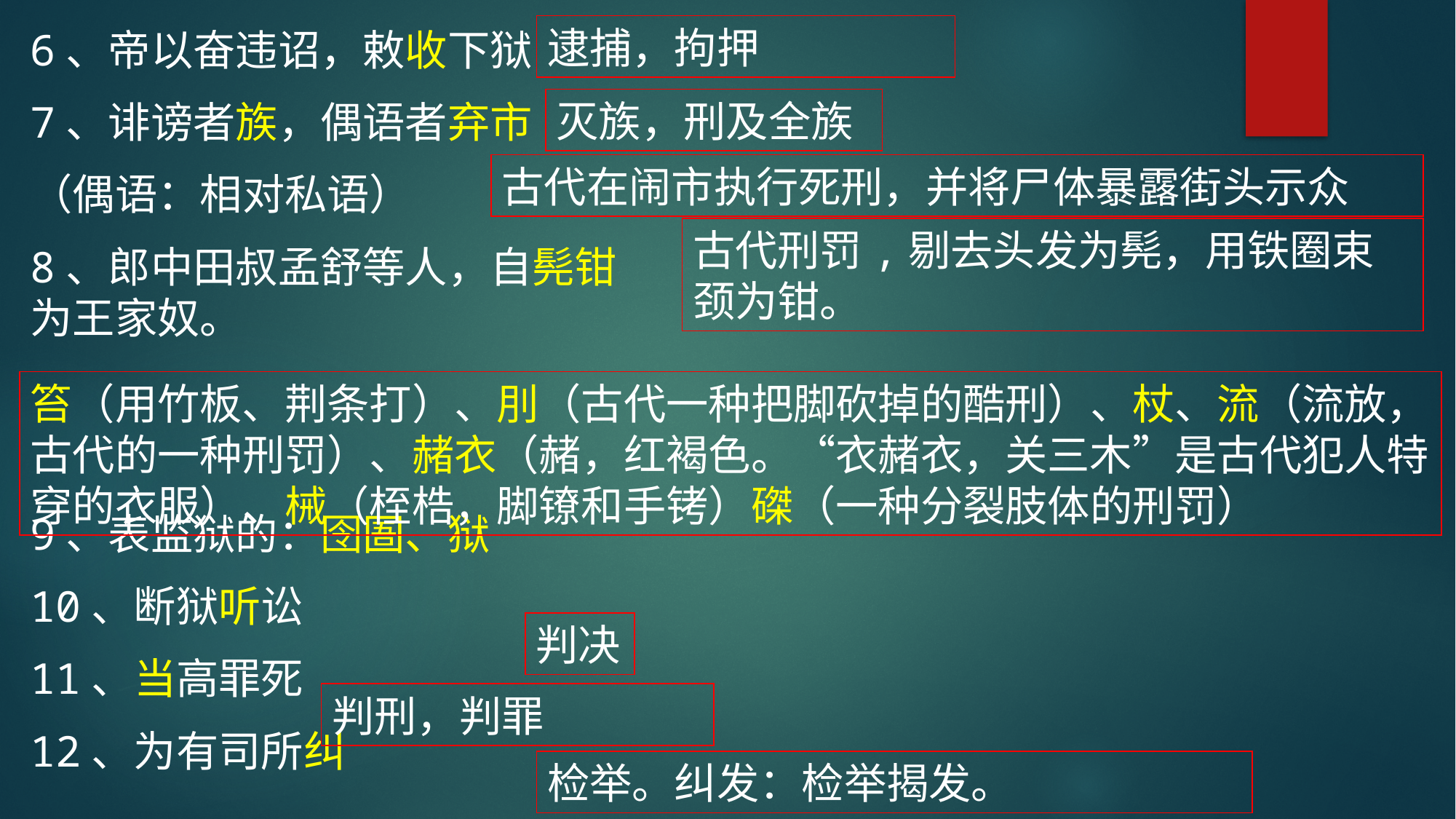

逮捕，拘押
6、帝以奋违诏，敕收下狱
7、诽谤者族，偶语者弃市
（偶语：相对私语）
8、郎中田叔孟舒等人，自髡钳为王家奴。

9、表监狱的：囹圄、狱
10、断狱听讼
11、当高罪死
12、为有司所纠
灭族，刑及全族
古代在闹市执行死刑，并将尸体暴露街头示众
古代刑罚,剔去头发为髡，用铁圈束颈为钳。
笞（用竹板、荆条打）、刖（古代一种把脚砍掉的酷刑）、杖、流（流放，古代的一种刑罚）、赭衣（赭，红褐色。“衣赭衣，关三木”是古代犯人特穿的衣服）、械（桎梏，脚镣和手铐）磔（一种分裂肢体的刑罚）
判决
判刑，判罪
检举。纠发：检举揭发。